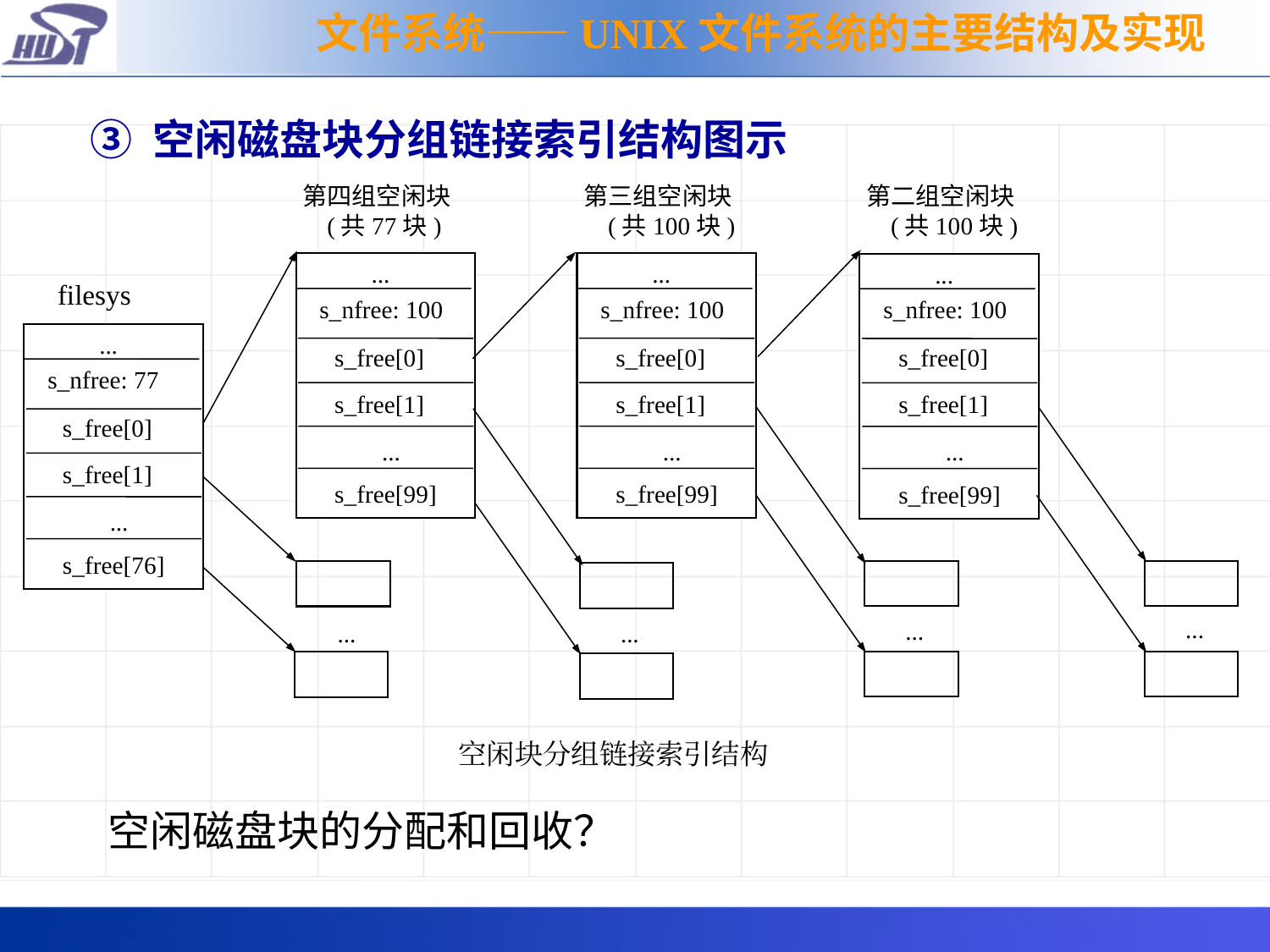

文件系统——UNIX文件系统的主要结构及实现
③ 空闲磁盘块分组链接索引结构图示
第四组空闲块
    (共77块)
...

s_nfree: 100

s_free[0]

s_free[1]

...

s_free[99]

第三组空闲块
    (共100块)
...

s_nfree: 100

s_free[0]

s_free[1]

...

s_free[99]

第二组空闲块
    (共100块)
...

s_nfree: 100

s_free[0]

s_free[1]

...

s_free[99]

...

s_nfree: 77

s_free[0]

s_free[1]

...

s_free[76]

...

...

...

...

filesys
空闲块分组链接索引结构
空闲磁盘块的分配和回收？